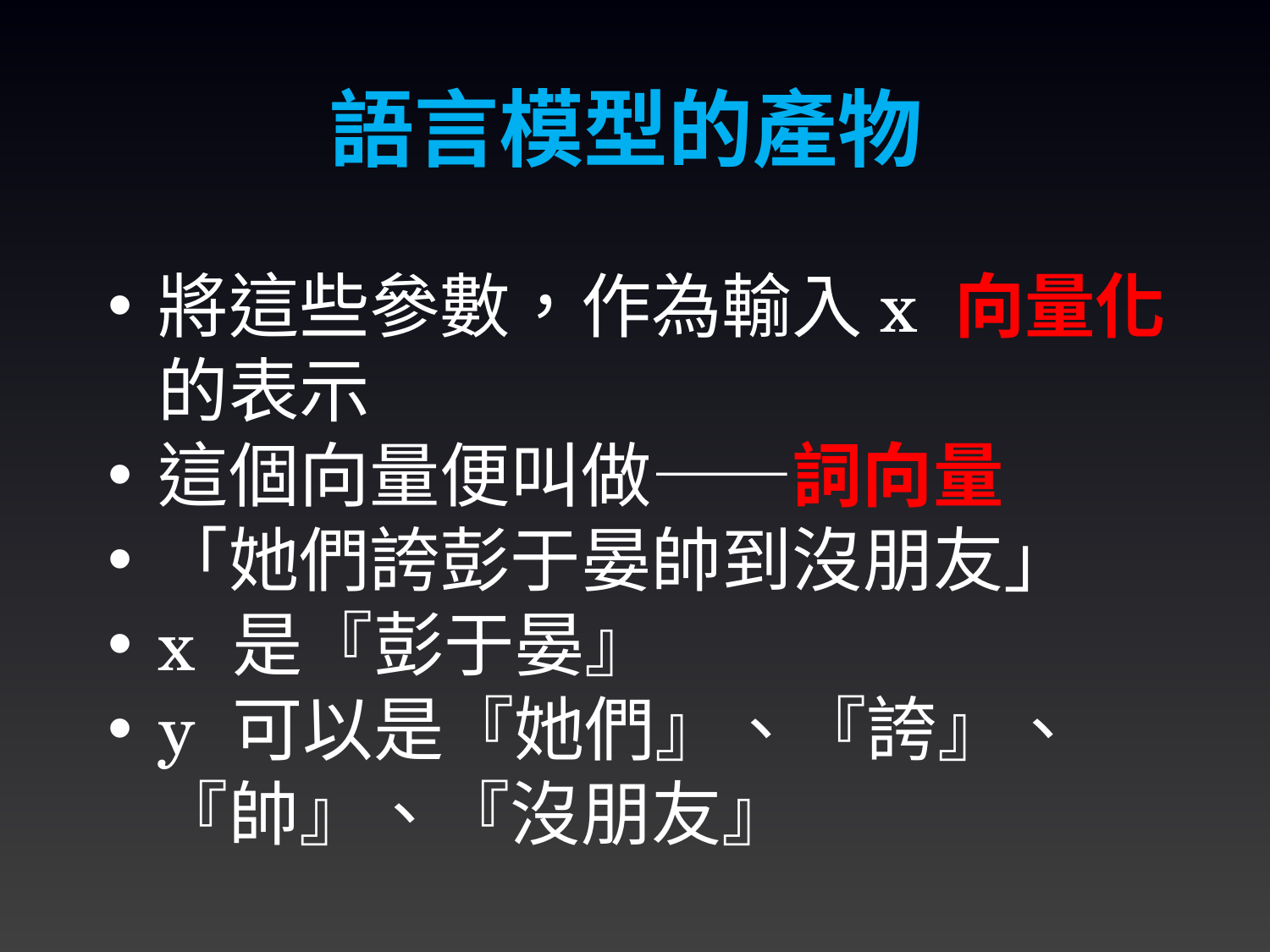

語言模型的產物
將這些參數，作為輸入x 向量化的表示
這個向量便叫做——詞向量
「她們誇彭于晏帥到沒朋友」
x 是『彭于晏』
y 可以是『她們』、『誇』、『帥』、『沒朋友』